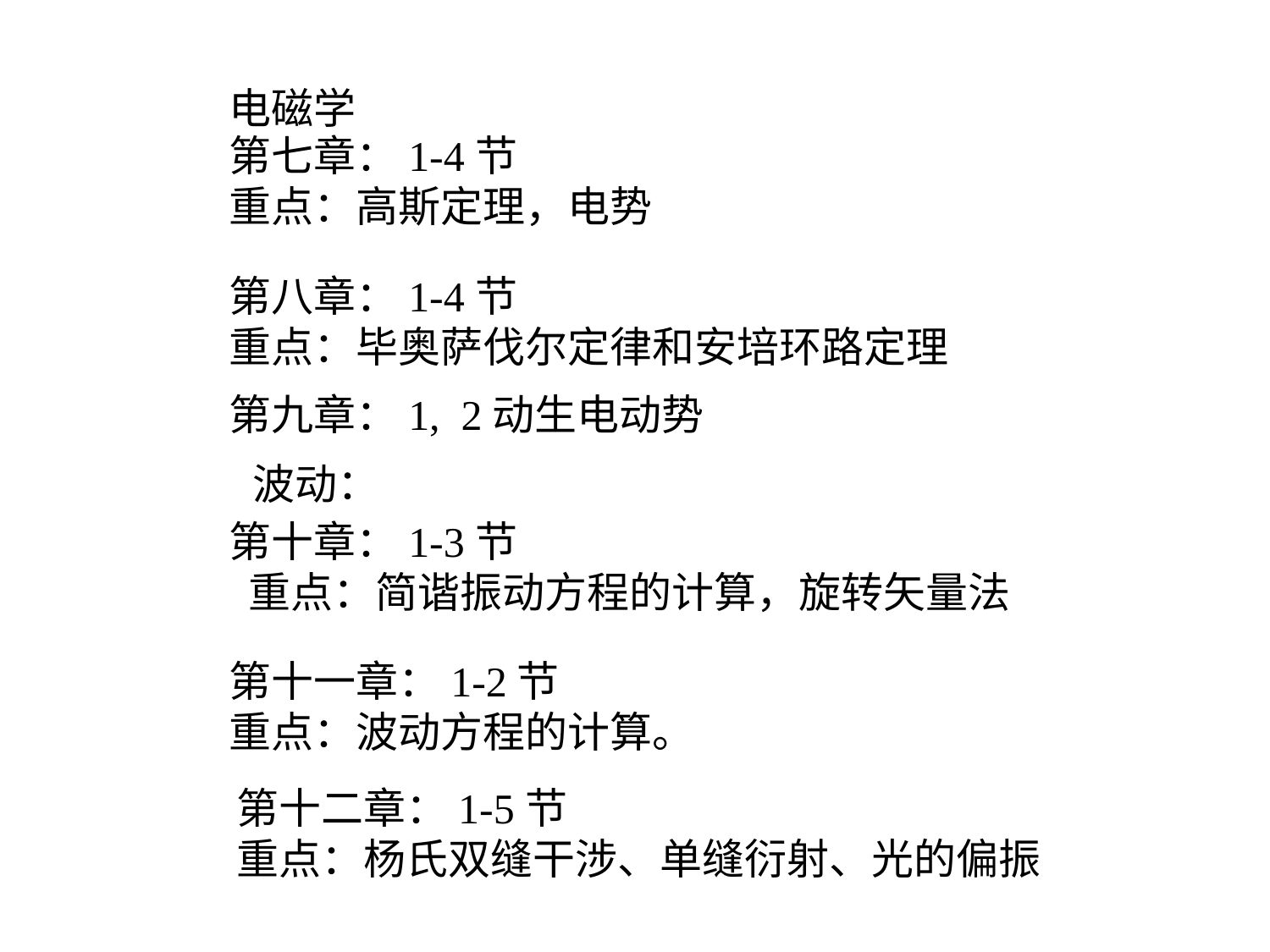

电磁学
第七章：1-4节
重点：高斯定理，电势

第八章：1-4节
重点：毕奥萨伐尔定律和安培环路定理
第九章：1,  2动生电动势

波动：
第十章：1-3节
 重点：简谐振动方程的计算，旋转矢量法

第十一章：1-2节
重点：波动方程的计算。
第十二章：1-5节
重点：杨氏双缝干涉、单缝衍射、光的偏振